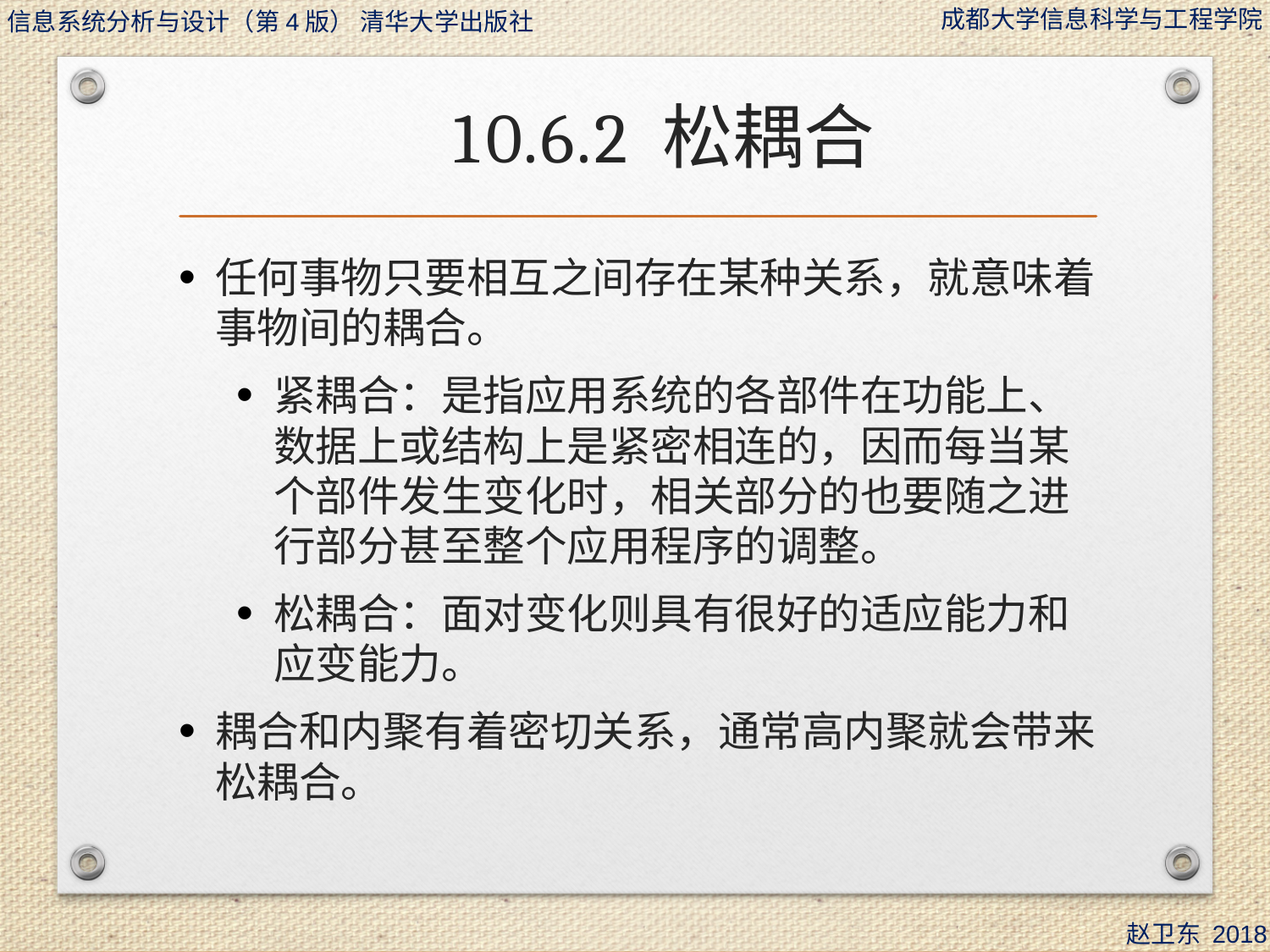

# 10.6.2 松耦合
任何事物只要相互之间存在某种关系，就意味着事物间的耦合。
紧耦合：是指应用系统的各部件在功能上、数据上或结构上是紧密相连的，因而每当某个部件发生变化时，相关部分的也要随之进行部分甚至整个应用程序的调整。
松耦合：面对变化则具有很好的适应能力和应变能力。
耦合和内聚有着密切关系，通常高内聚就会带来松耦合。